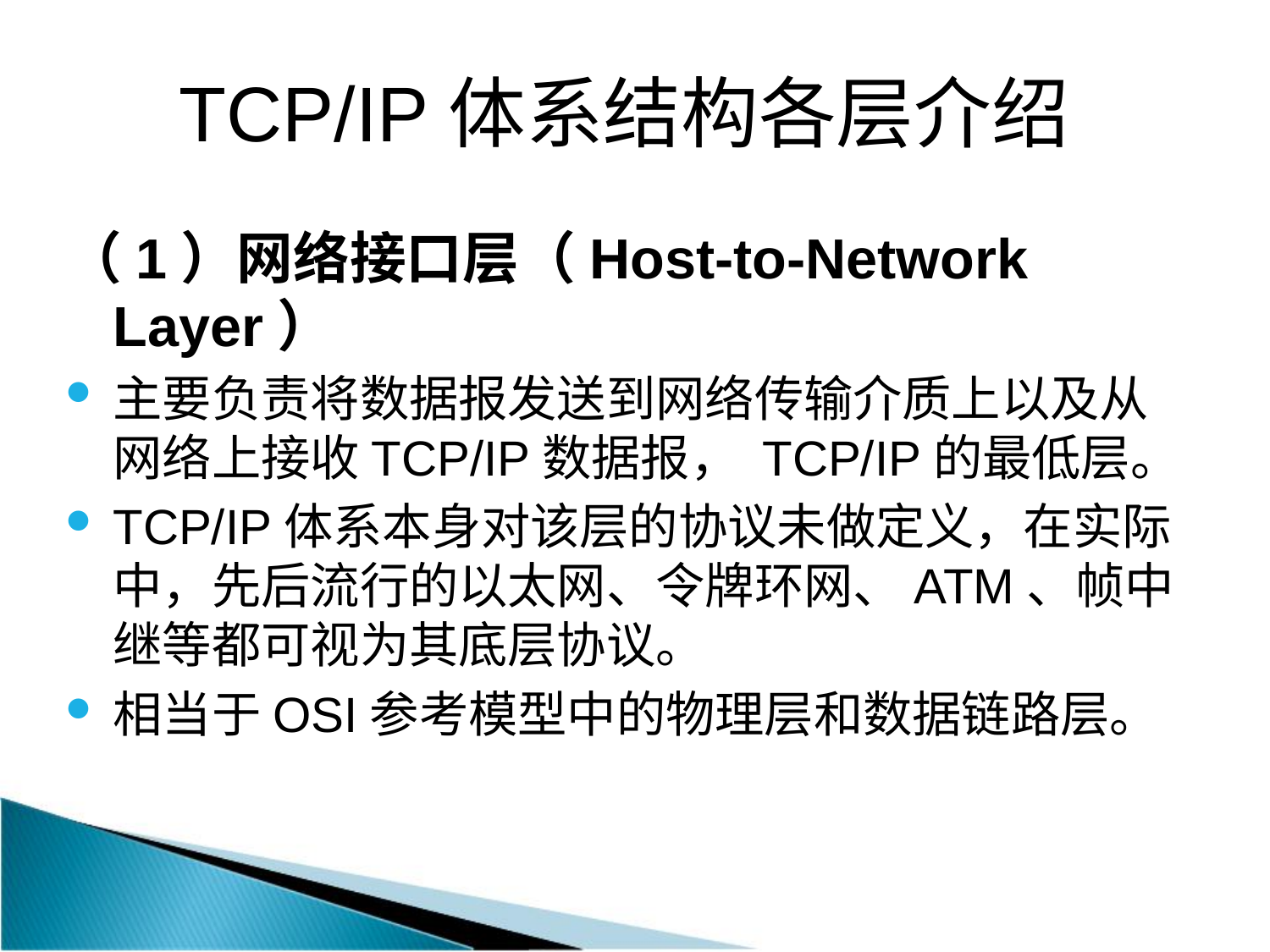

# TCP/IP体系结构各层介绍
（1）网络接口层（Host-to-Network Layer）
主要负责将数据报发送到网络传输介质上以及从网络上接收TCP/IP数据报， TCP/IP的最低层。
TCP/IP体系本身对该层的协议未做定义，在实际中，先后流行的以太网、令牌环网、ATM、帧中继等都可视为其底层协议。
相当于OSI参考模型中的物理层和数据链路层。